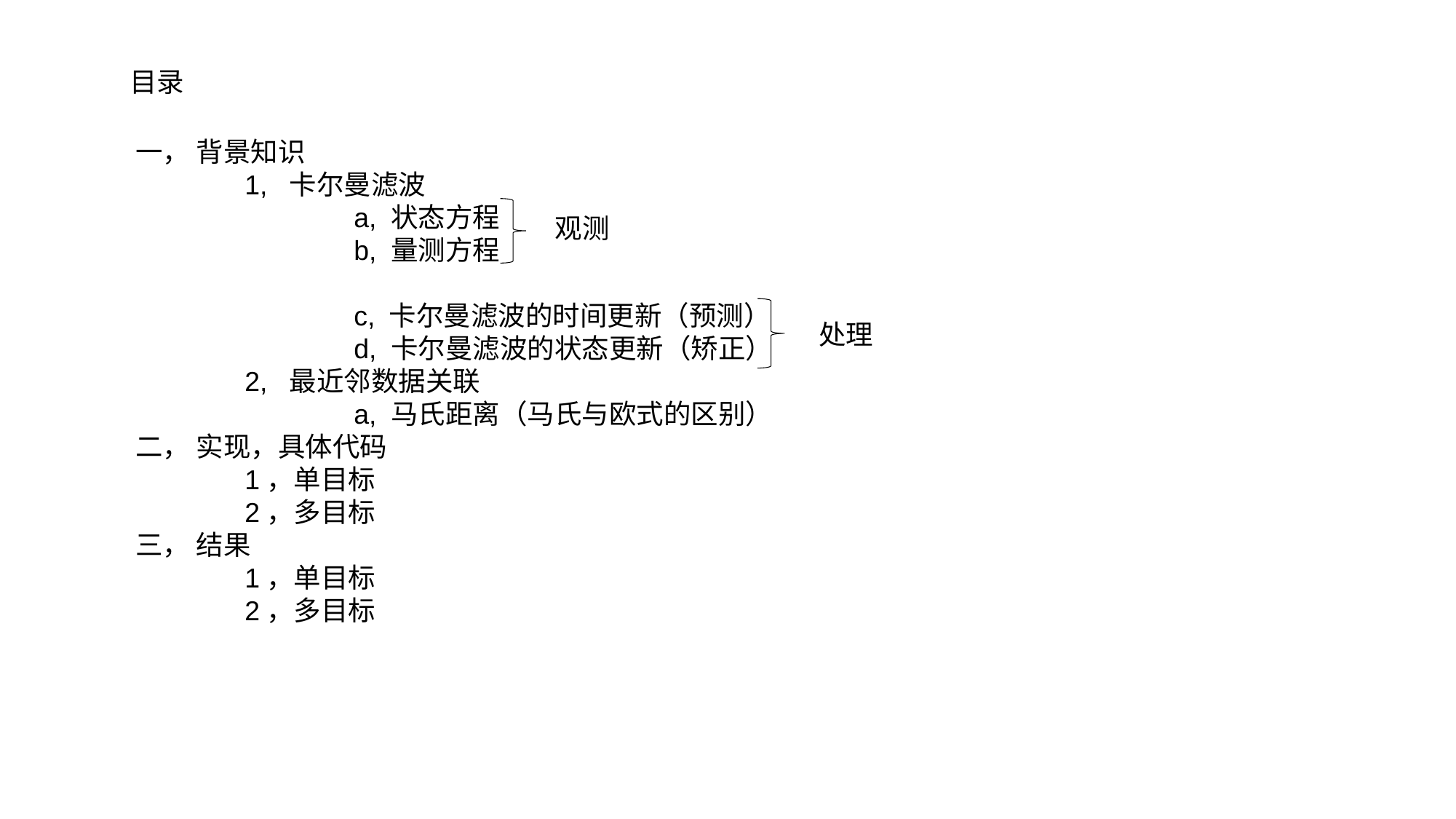

目录
一， 背景知识
	1,  卡尔曼滤波
		a, 状态方程
		b, 量测方程

		c, 卡尔曼滤波的时间更新（预测）
		d, 卡尔曼滤波的状态更新（矫正）
	2,  最近邻数据关联
		a, 马氏距离（马氏与欧式的区别）
二， 实现，具体代码
	1，单目标
	2，多目标
三， 结果
	1，单目标
	2，多目标

观测

处理